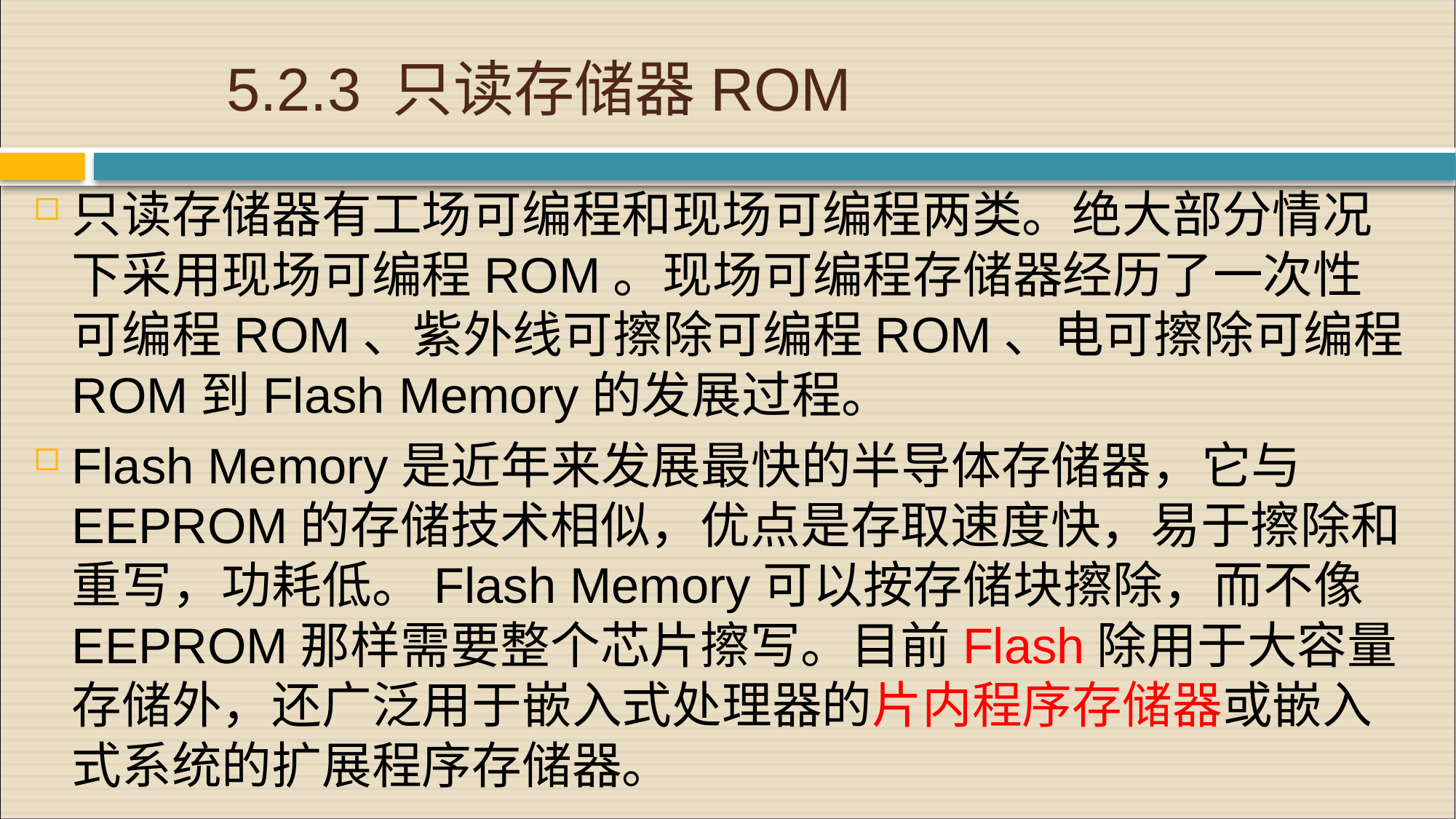

# 5.2.3 只读存储器ROM
只读存储器有工场可编程和现场可编程两类。绝大部分情况下采用现场可编程ROM。现场可编程存储器经历了一次性可编程ROM、紫外线可擦除可编程ROM、电可擦除可编程ROM到Flash Memory的发展过程。
Flash Memory是近年来发展最快的半导体存储器，它与EEPROM的存储技术相似，优点是存取速度快，易于擦除和重写，功耗低。Flash Memory可以按存储块擦除，而不像EEPROM那样需要整个芯片擦写。目前Flash除用于大容量存储外，还广泛用于嵌入式处理器的片内程序存储器或嵌入式系统的扩展程序存储器。